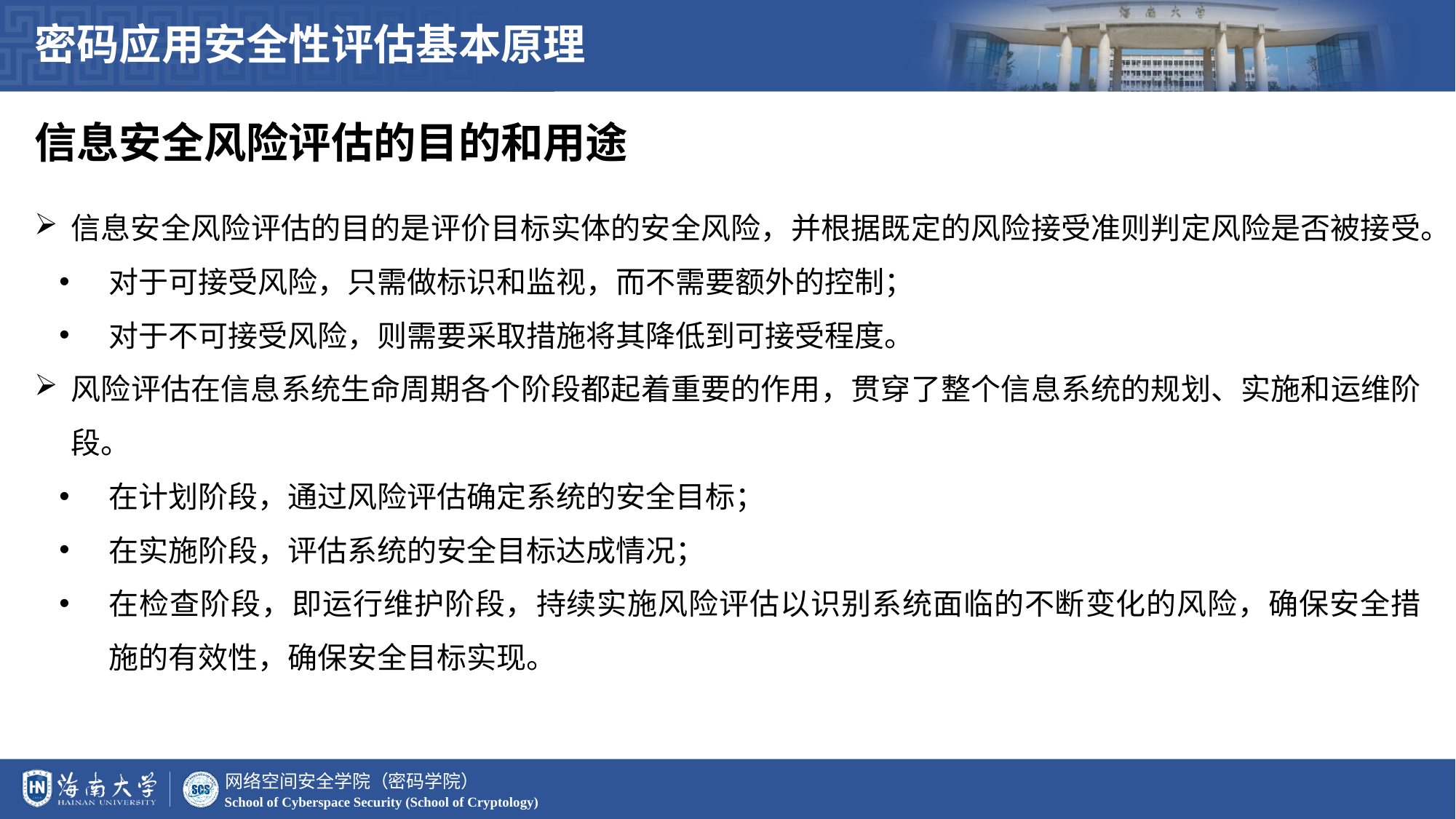

密码应用安全性评估基本原理
信息安全风险评估的目的和用途
信息安全风险评估的目的是评价目标实体的安全风险，并根据既定的风险接受准则判定风险是否被接受。
对于可接受风险，只需做标识和监视，而不需要额外的控制；
对于不可接受风险，则需要采取措施将其降低到可接受程度。
风险评估在信息系统生命周期各个阶段都起着重要的作用，贯穿了整个信息系统的规划、实施和运维阶段。
在计划阶段，通过风险评估确定系统的安全目标；
在实施阶段，评估系统的安全目标达成情况；
在检查阶段，即运行维护阶段，持续实施风险评估以识别系统面临的不断变化的风险，确保安全措施的有效性，确保安全目标实现。
27